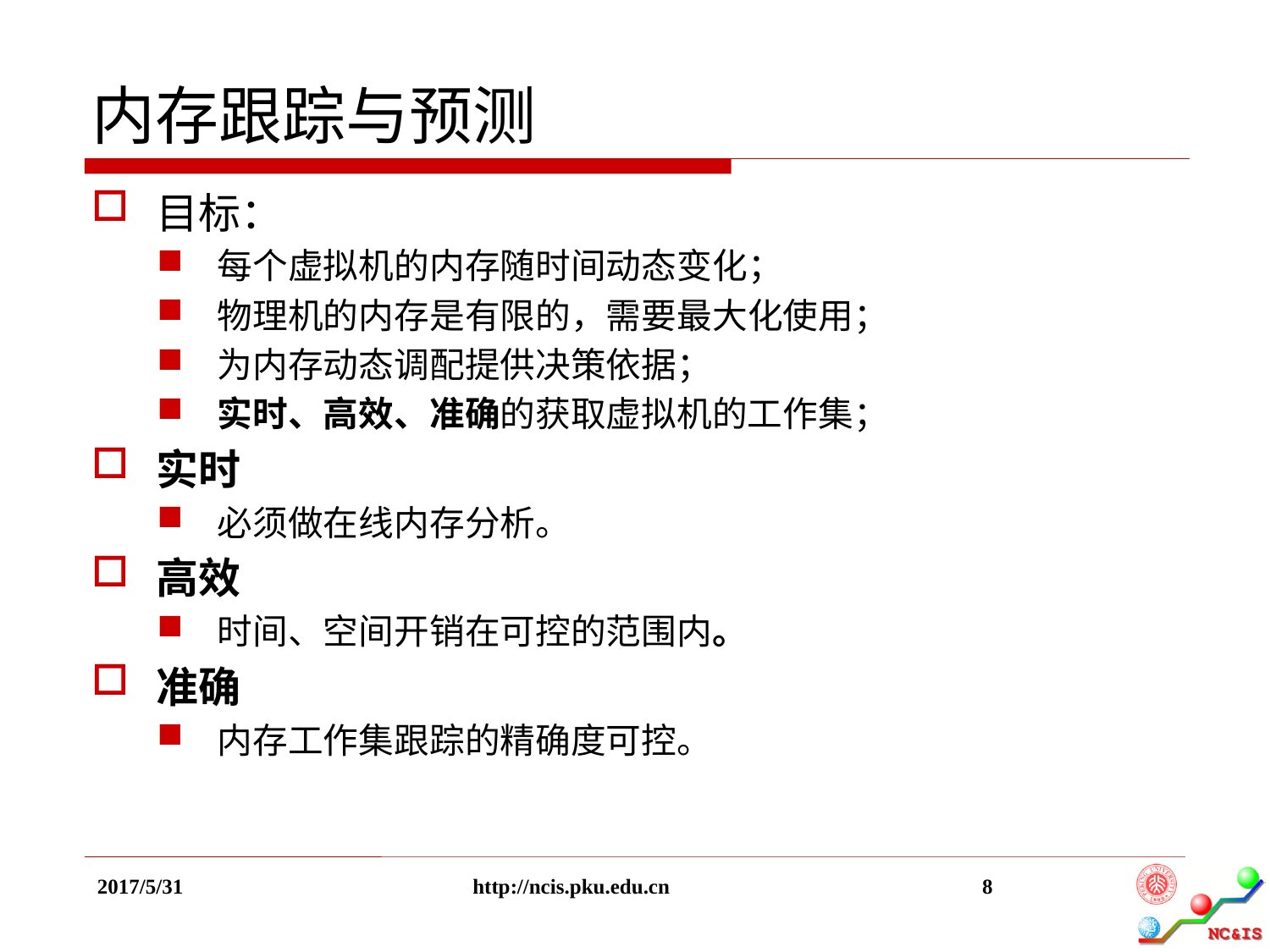

内存跟踪与预测
目标：
每个虚拟机的内存随时间动态变化；
物理机的内存是有限的，需要最大化使用；
为内存动态调配提供决策依据；
实时、高效、准确的获取虚拟机的工作集；
实时
必须做在线内存分析。
高效
时间、空间开销在可控的范围内。
准确
内存工作集跟踪的精确度可控。
2017/5/31
http://ncis.pku.edu.cn
8